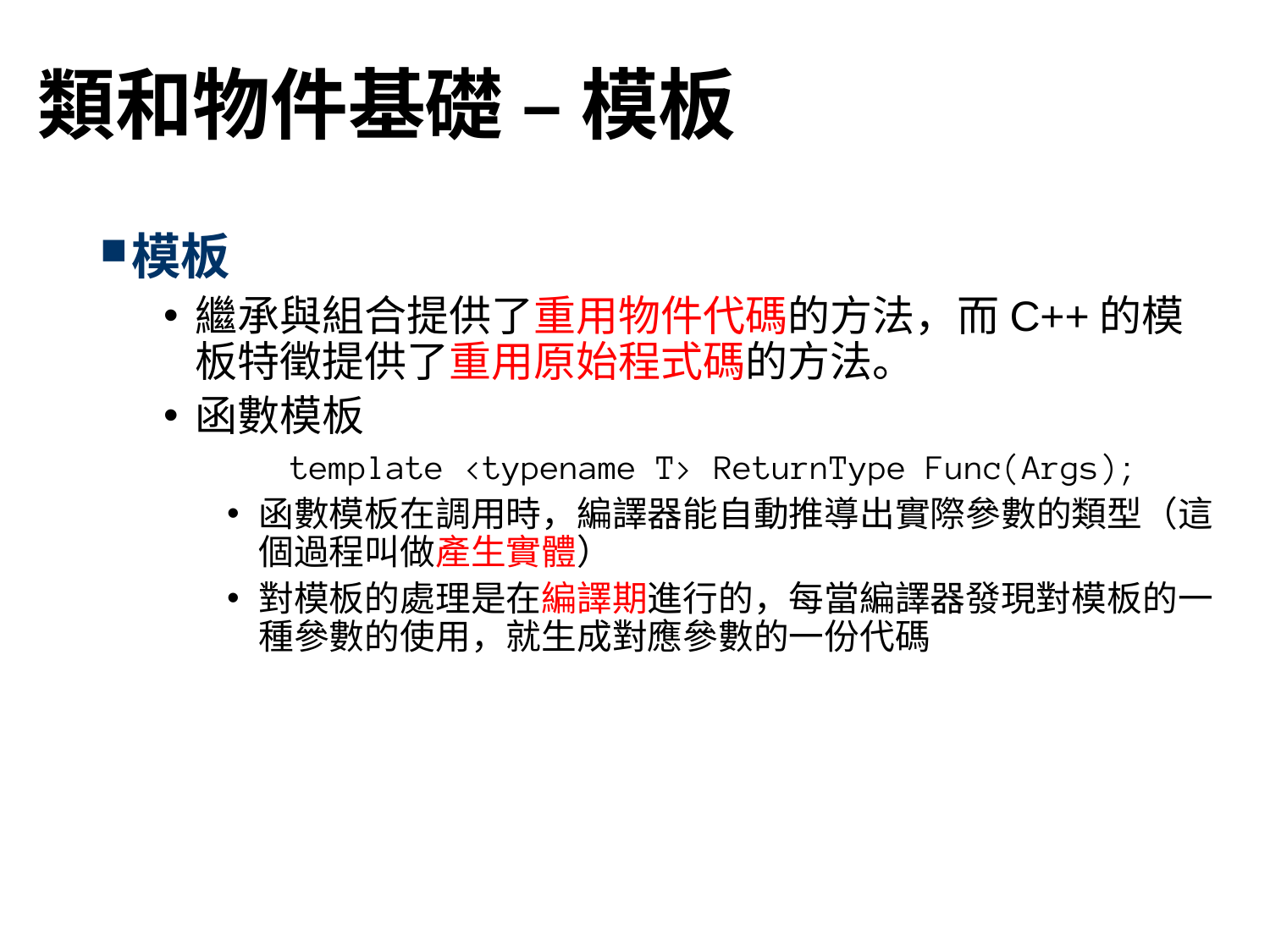

# 類和物件基礎 – 模板
模板
繼承與組合提供了重用物件代碼的方法，而C++的模板特徵提供了重用原始程式碼的方法。
函數模板
	template <typename T> ReturnType Func(Args);
函數模板在調用時，編譯器能自動推導出實際參數的類型（這個過程叫做產生實體）
對模板的處理是在編譯期進行的，每當編譯器發現對模板的一種參數的使用，就生成對應參數的一份代碼